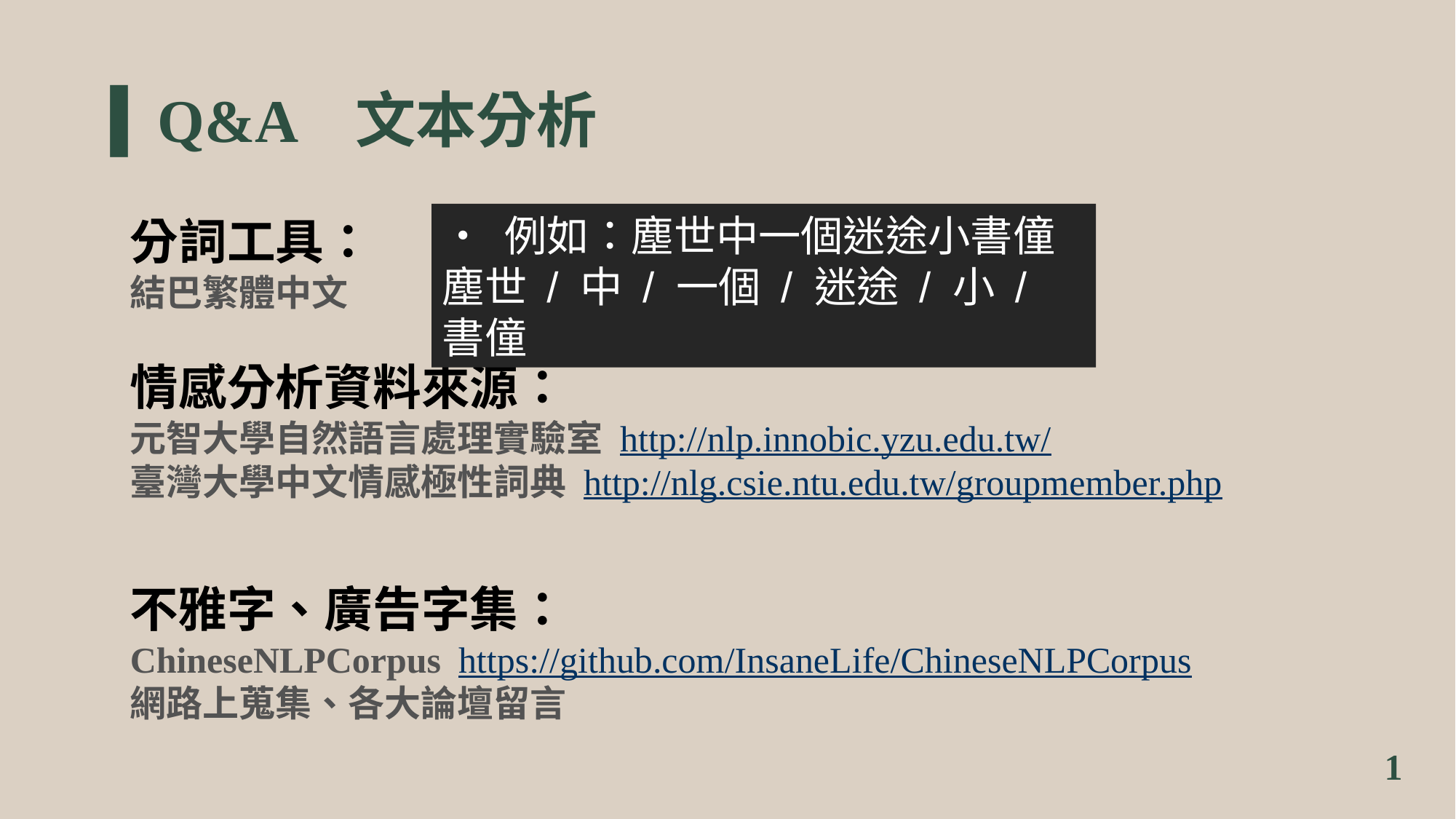

# ▍Q&A   文本分析
• 例如：塵世中⼀個迷途⼩書僮
塵世 / 中 / ⼀個 / 迷途 / ⼩ / 書僮
分詞工具：
結巴繁體中文

情感分析資料來源：
元智大學自然語言處理實驗室 http://nlp.innobic.yzu.edu.tw/
臺灣大學中文情感極性詞典 http://nlg.csie.ntu.edu.tw/groupmember.php

不雅字、廣告字集：
ChineseNLPCorpus  https://github.com/InsaneLife/ChineseNLPCorpus
網路上蒐集、各大論壇留言

1